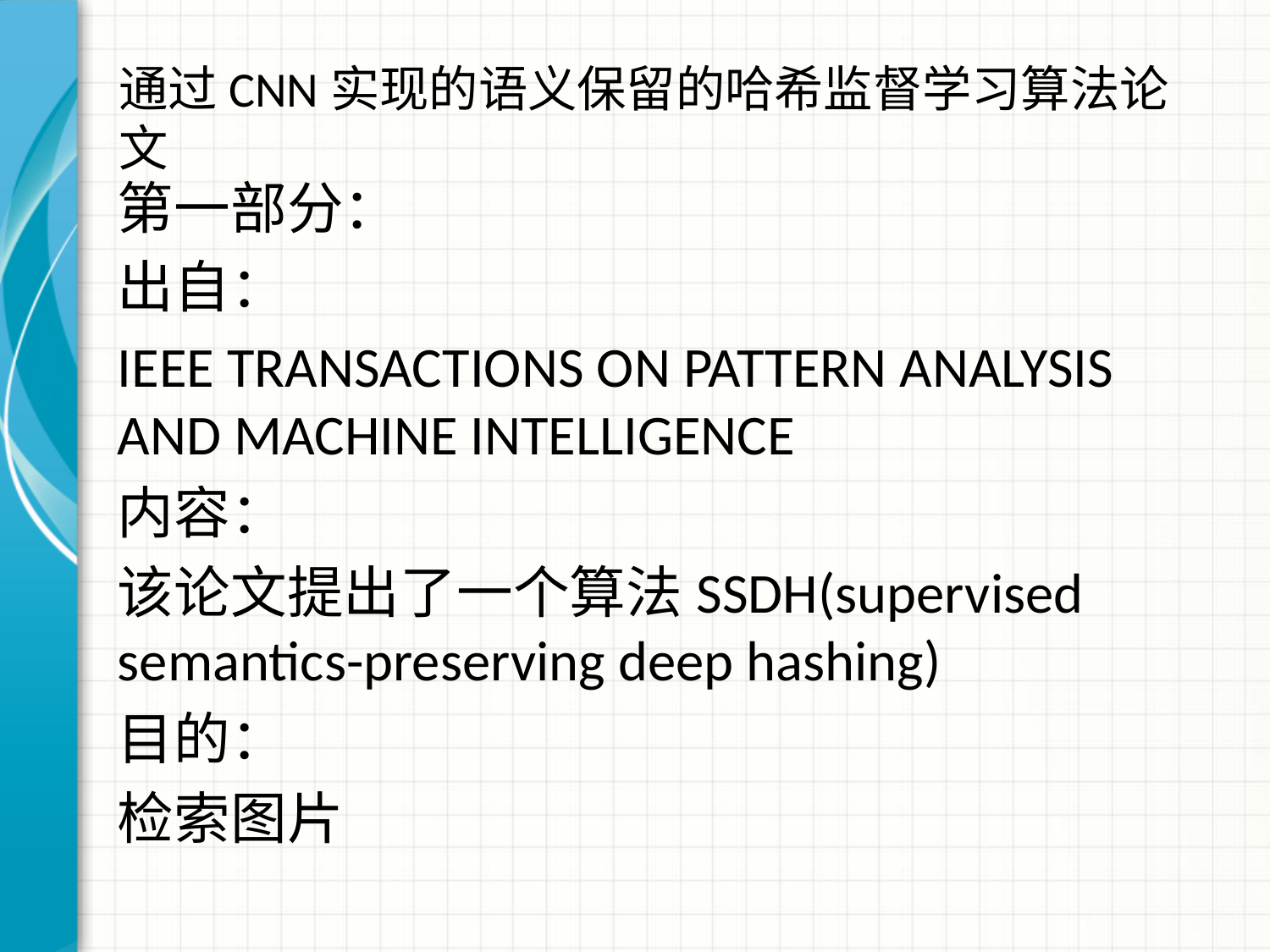

# 通过CNN实现的语义保留的哈希监督学习算法论文
第一部分：
出自：
IEEE TRANSACTIONS ON PATTERN ANALYSIS AND MACHINE INTELLIGENCE
内容：
该论文提出了一个算法SSDH(supervised semantics-preserving deep hashing)
目的：
检索图片